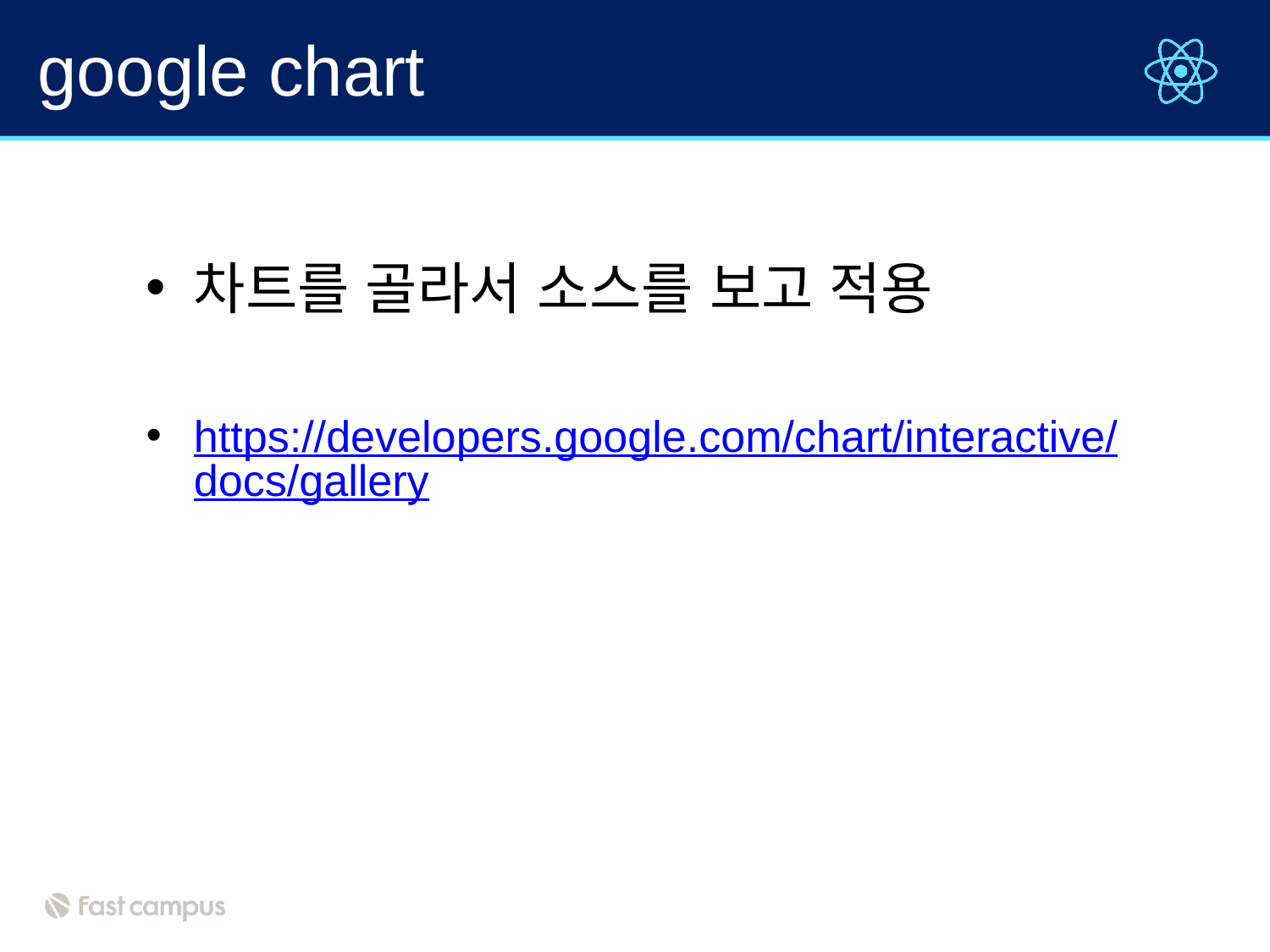

# google chart
차트를 골라서 소스를 보고 적용

https://developers.google.com/chart/interactive/docs/gallery